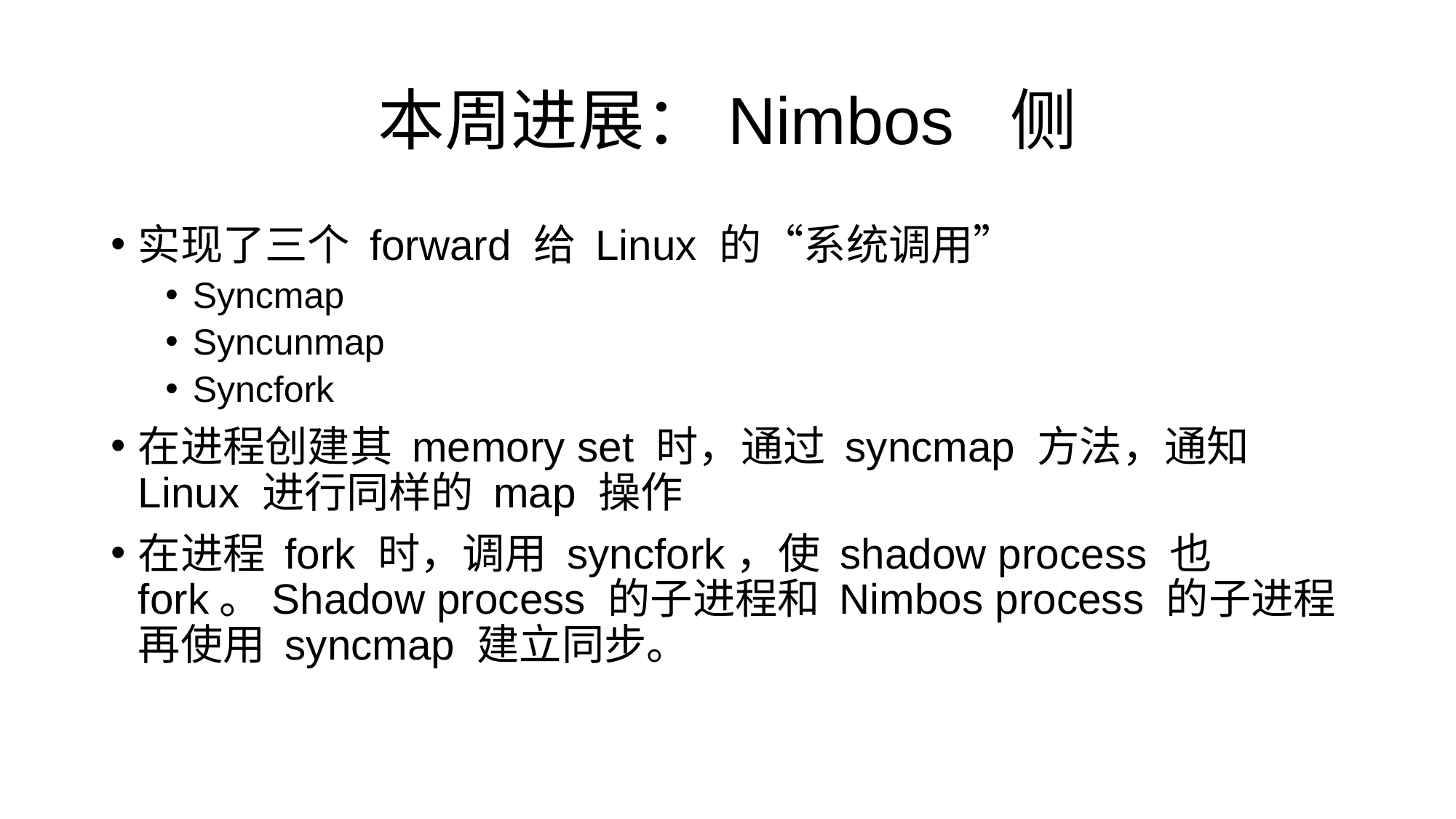

# 本周进展：Nimbos 侧
实现了三个 forward 给 Linux 的“系统调用”
Syncmap
Syncunmap
Syncfork
在进程创建其 memory set 时，通过 syncmap 方法，通知 Linux 进行同样的 map 操作
在进程 fork 时，调用 syncfork，使 shadow process 也 fork。Shadow process 的子进程和 Nimbos process 的子进程再使用 syncmap 建立同步。